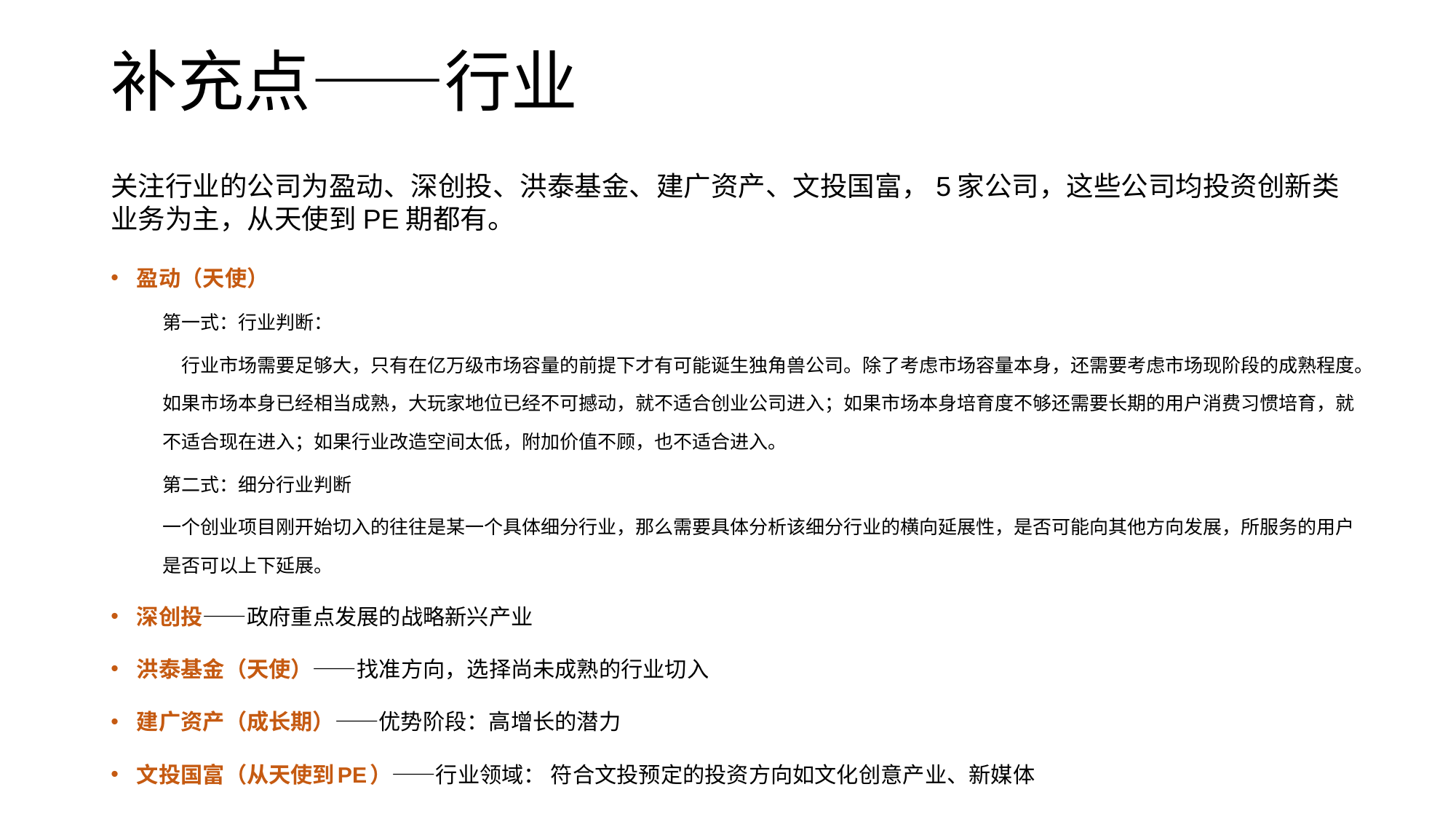

# 补充点——行业
关注行业的公司为盈动、深创投、洪泰基金、建广资产、文投国富，5家公司，这些公司均投资创新类业务为主，从天使到PE期都有。
盈动（天使）
第一式：行业判断：
    行业市场需要足够大，只有在亿万级市场容量的前提下才有可能诞生独角兽公司。除了考虑市场容量本身，还需要考虑市场现阶段的成熟程度。如果市场本身已经相当成熟，大玩家地位已经不可撼动，就不适合创业公司进入；如果市场本身培育度不够还需要长期的用户消费习惯培育，就不适合现在进入；如果行业改造空间太低，附加价值不顾，也不适合进入。
第二式：细分行业判断
一个创业项目刚开始切入的往往是某一个具体细分行业，那么需要具体分析该细分行业的横向延展性，是否可能向其他方向发展，所服务的用户是否可以上下延展。
深创投——政府重点发展的战略新兴产业
洪泰基金（天使）——找准方向，选择尚未成熟的行业切入
建广资产（成长期）——优势阶段：高增长的潜力
文投国富（从天使到PE）——行业领域： 符合文投预定的投资方向如文化创意产业、新媒体